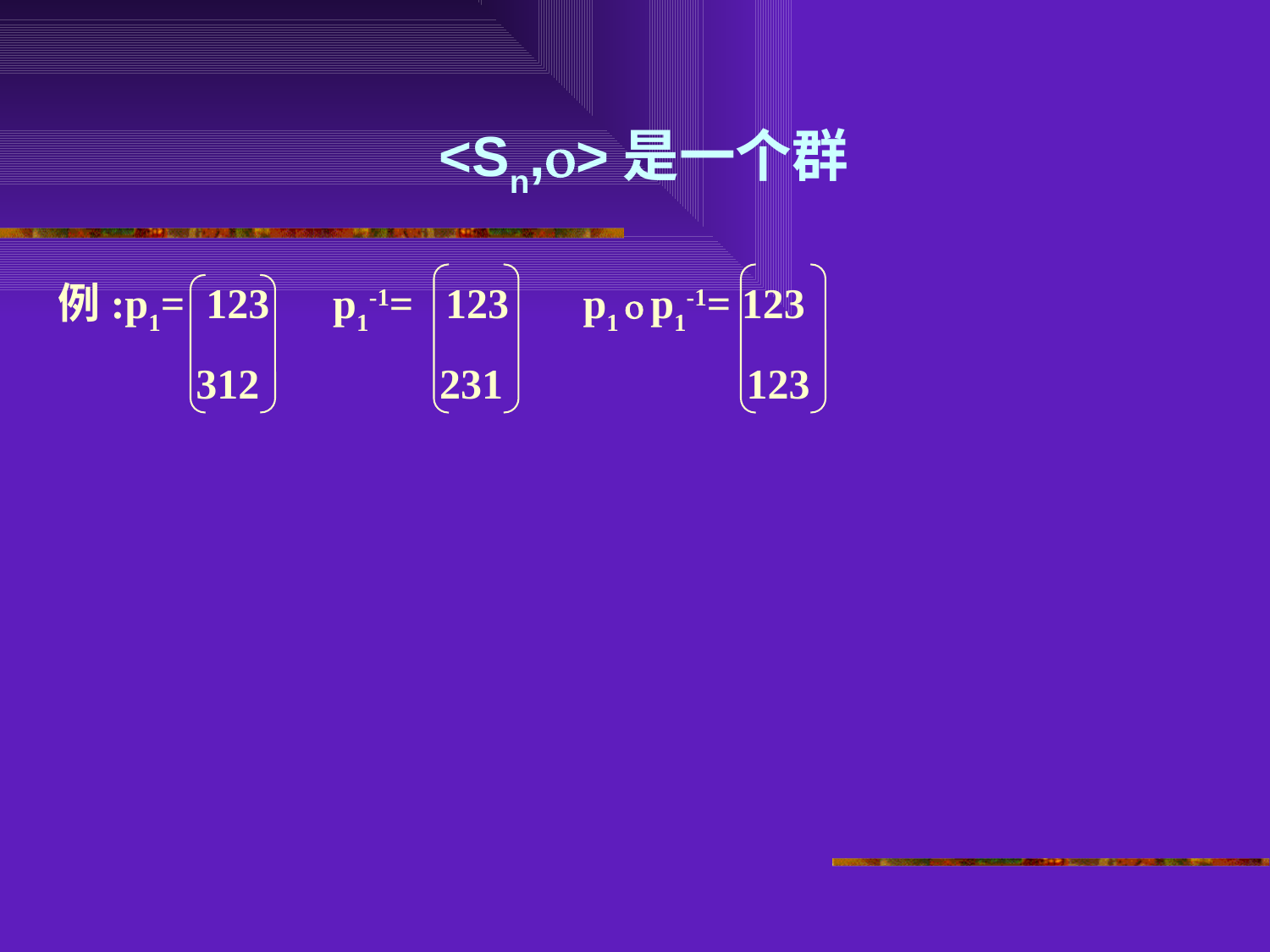

# <Sn,ο>是一个群

例:p1=  123      p1-1=   123       p1 ο p1-1= 123
             312                 231                       123